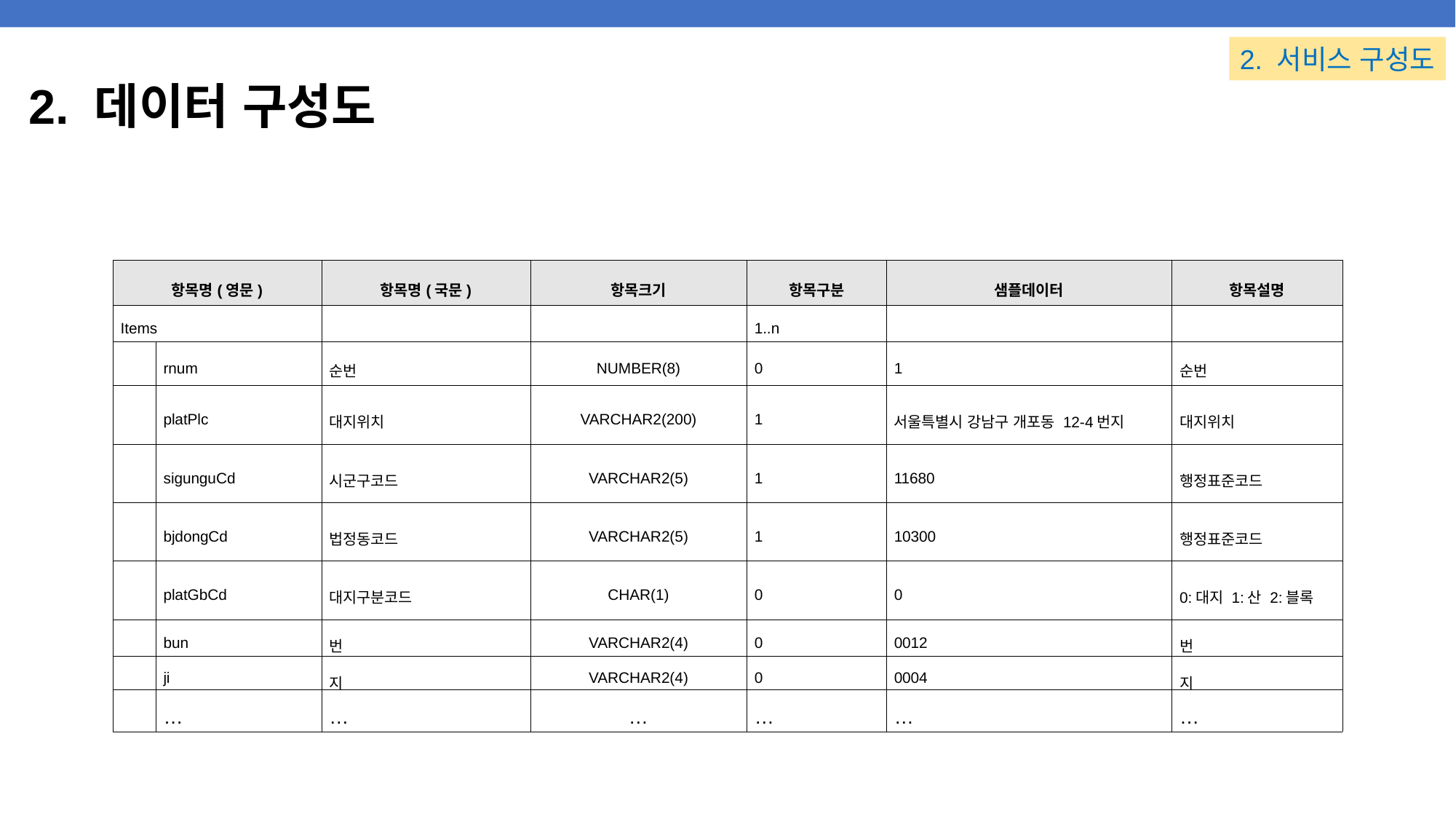

2. 서비스 구성도
# 2. 데이터 구성도
| 항목명(영문) |  | 항목명(국문) | 항목크기 | 항목구분 | 샘플데이터 | 항목설명 |
| --- | --- | --- | --- | --- | --- | --- |
| Items |  |  |  | 1..n |  |  |
|  | rnum | 순번 | NUMBER(8) | 0 | 1 | 순번 |
|  | platPlc | 대지위치 | VARCHAR2(200) | 1 | 서울특별시 강남구 개포동 12-4번지 | 대지위치 |
|  | sigunguCd | 시군구코드 | VARCHAR2(5) | 1 | 11680 | 행정표준코드 |
|  | bjdongCd | 법정동코드 | VARCHAR2(5) | 1 | 10300 | 행정표준코드 |
|  | platGbCd | 대지구분코드 | CHAR(1) | 0 | 0 | 0:대지 1:산 2:블록 |
|  | bun | 번 | VARCHAR2(4) | 0 | 0012 | 번 |
|  | ji | 지 | VARCHAR2(4) | 0 | 0004 | 지 |
|  | … | … | … | … | … | … |